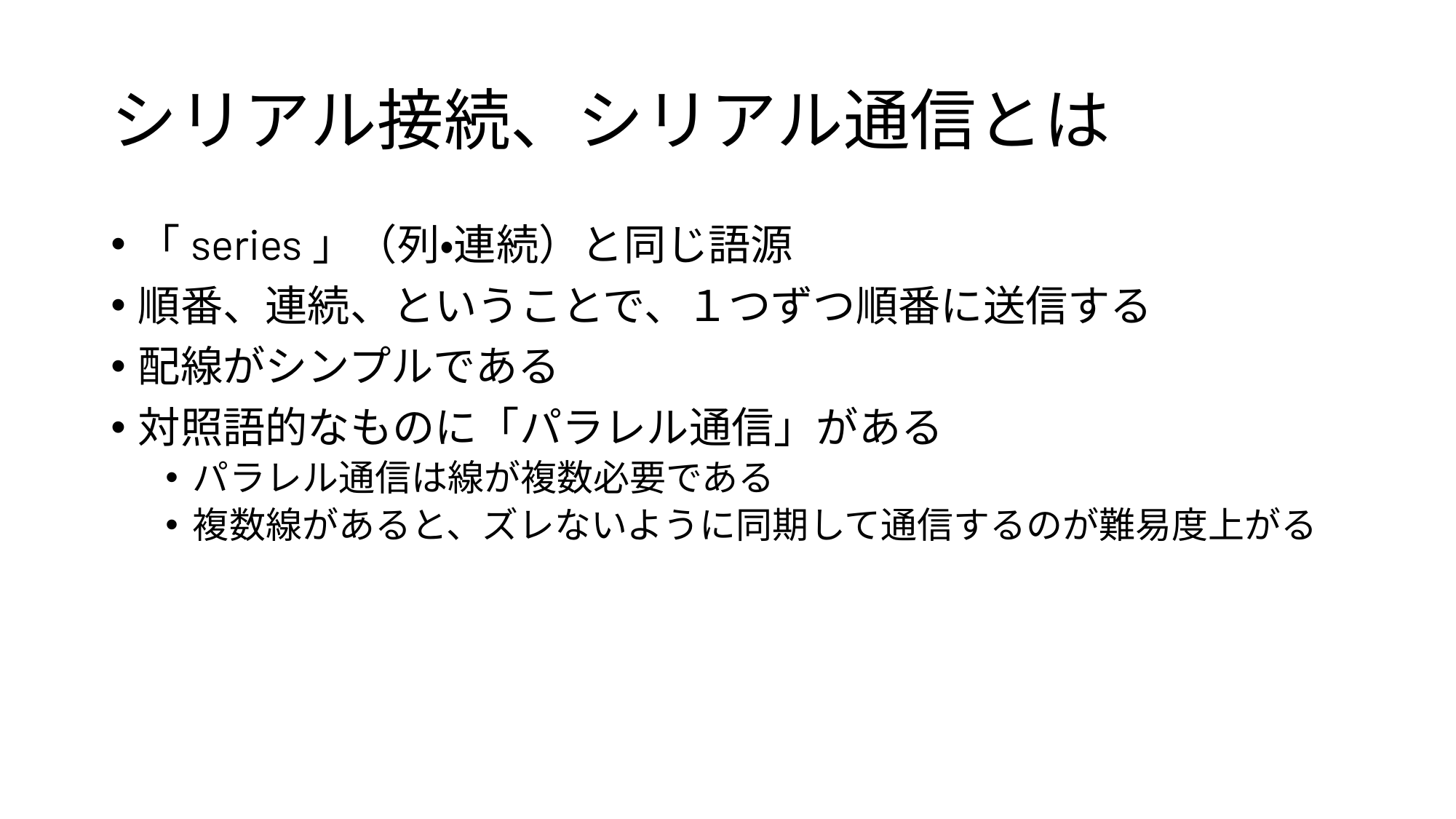

# シリアル接続、シリアル通信とは
「series」（列・連続）と同じ語源
順番、連続、ということで、１つずつ順番に送信する
配線がシンプルである
対照語的なものに「パラレル通信」がある
パラレル通信は線が複数必要である
複数線があると、ズレないように同期して通信するのが難易度上がる